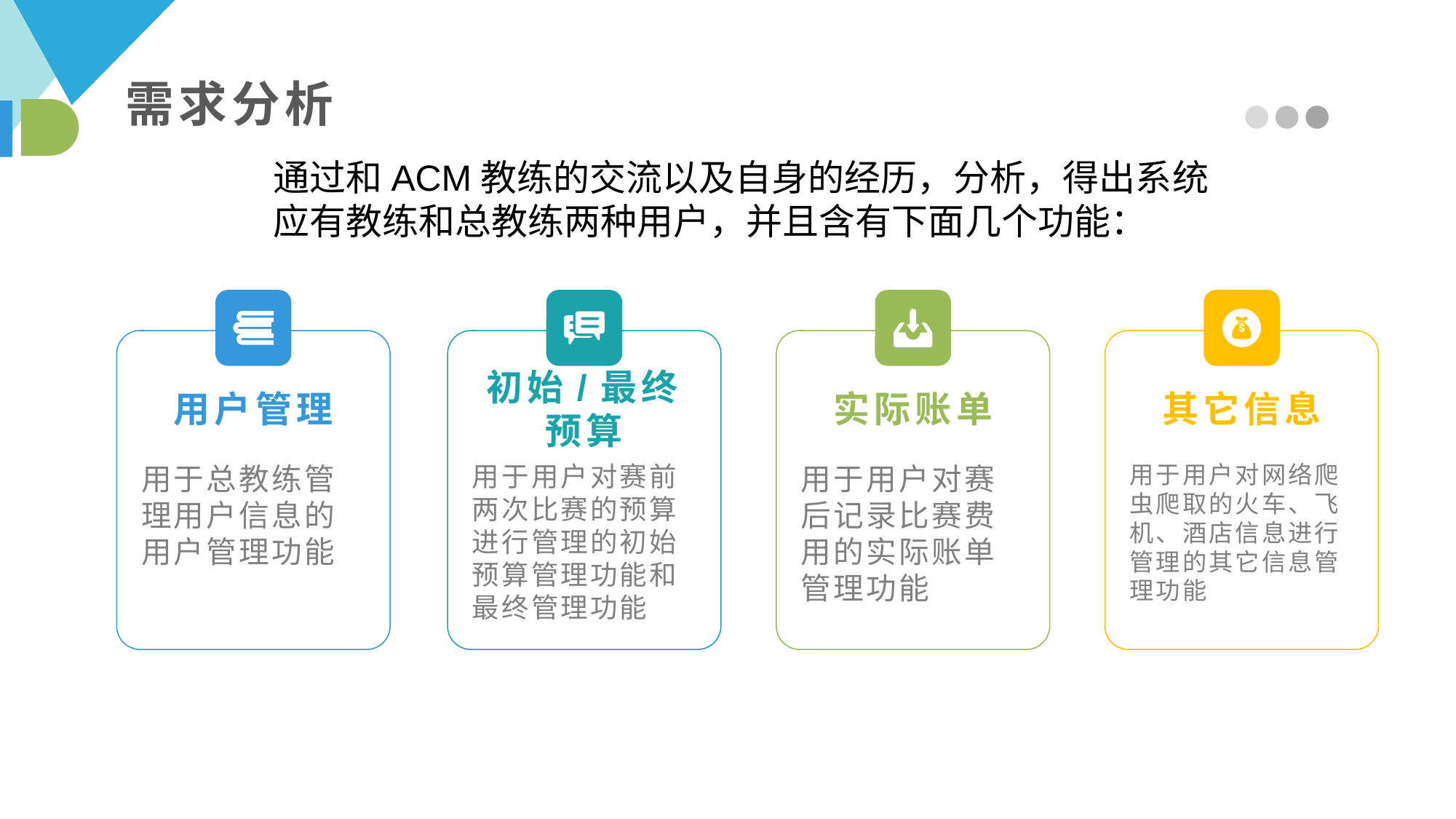

需求分析

通过和ACM教练的交流以及自身的经历，分析，得出系统应有教练和总教练两种用户，并且含有下面几个功能：

初始/最终预算
用户管理
实际账单
其它信息
用于总教练管理用户信息的用户管理功能
用于用户对赛前两次比赛的预算进行管理的初始预算管理功能和最终管理功能
用于用户对赛后记录比赛费用的实际账单管理功能
用于用户对网络爬虫爬取的火车、飞机、酒店信息进行管理的其它信息管理功能